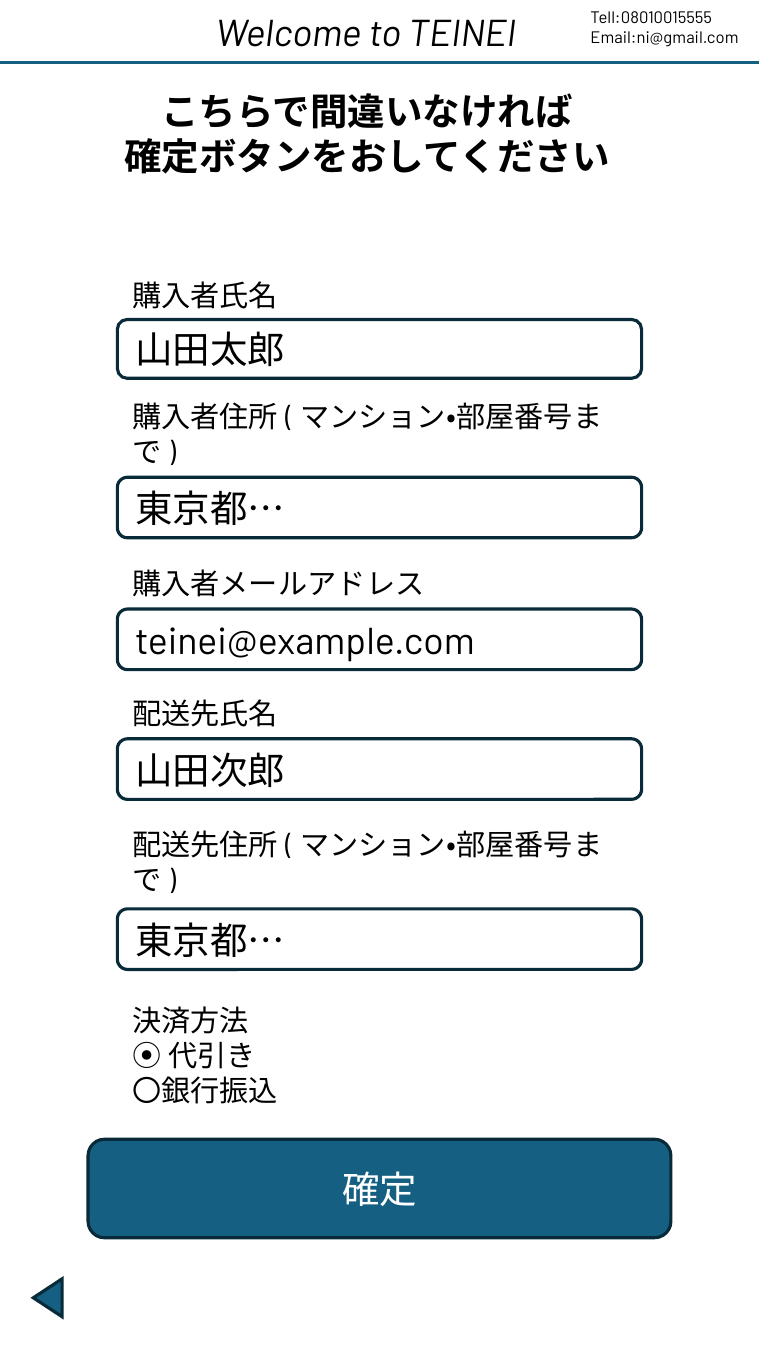

Tell:08010015555
Email:ni@gmail.com
Welcome to TEINEI
こちらで間違いなければ
確定ボタンをおしてください
購入者氏名
山田太郎
購入者住所(マンション・部屋番号まで)
東京都…
購入者メールアドレス
teinei@example.com
配送先氏名
山田次郎
配送先住所(マンション・部屋番号まで)
東京都…
決済方法
⦿代引き
〇銀行振込
確定